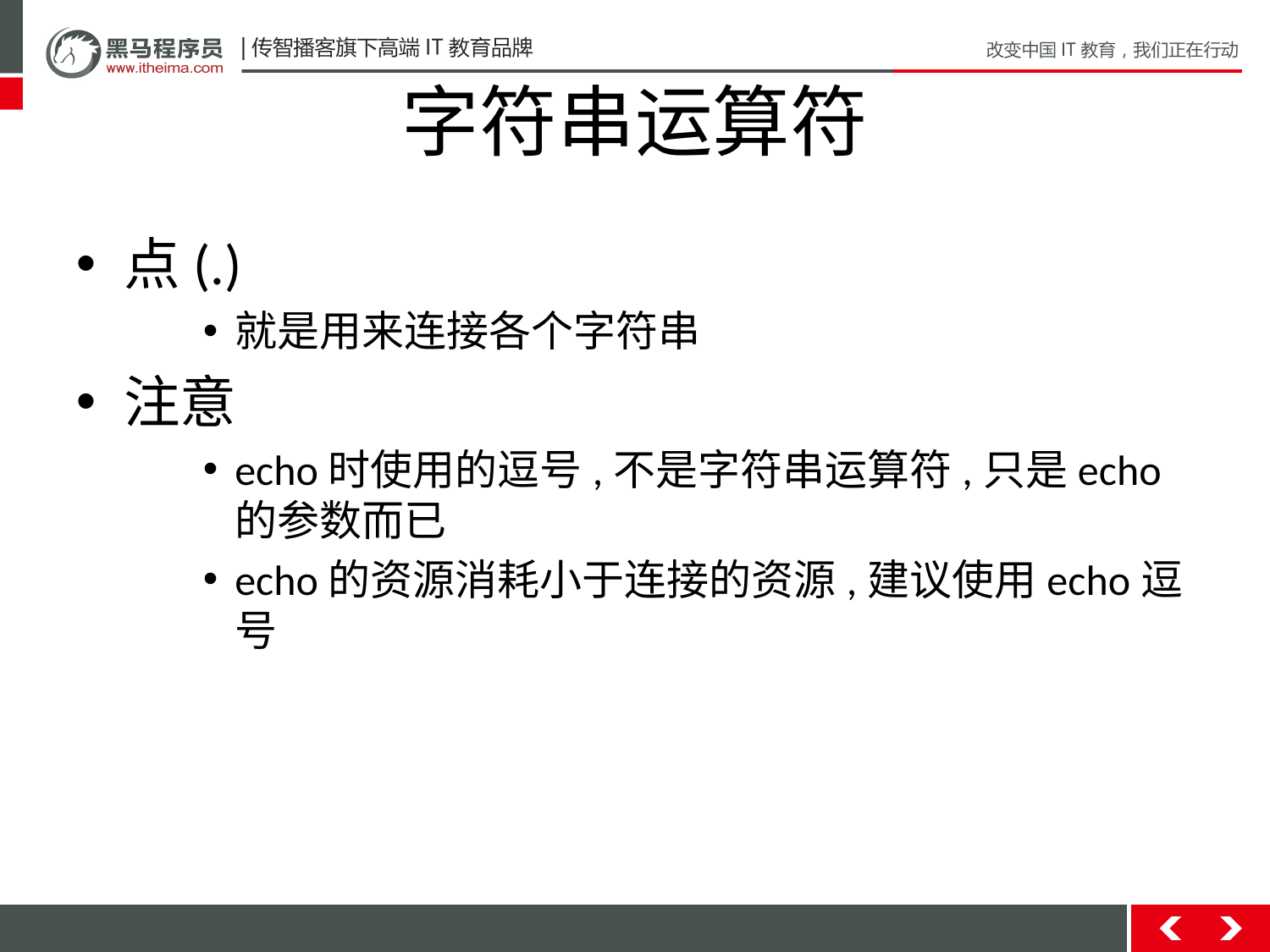

# 字符串运算符
点(.)
就是用来连接各个字符串
注意
echo时使用的逗号,不是字符串运算符,只是echo的参数而已
echo的资源消耗小于连接的资源,建议使用echo逗号